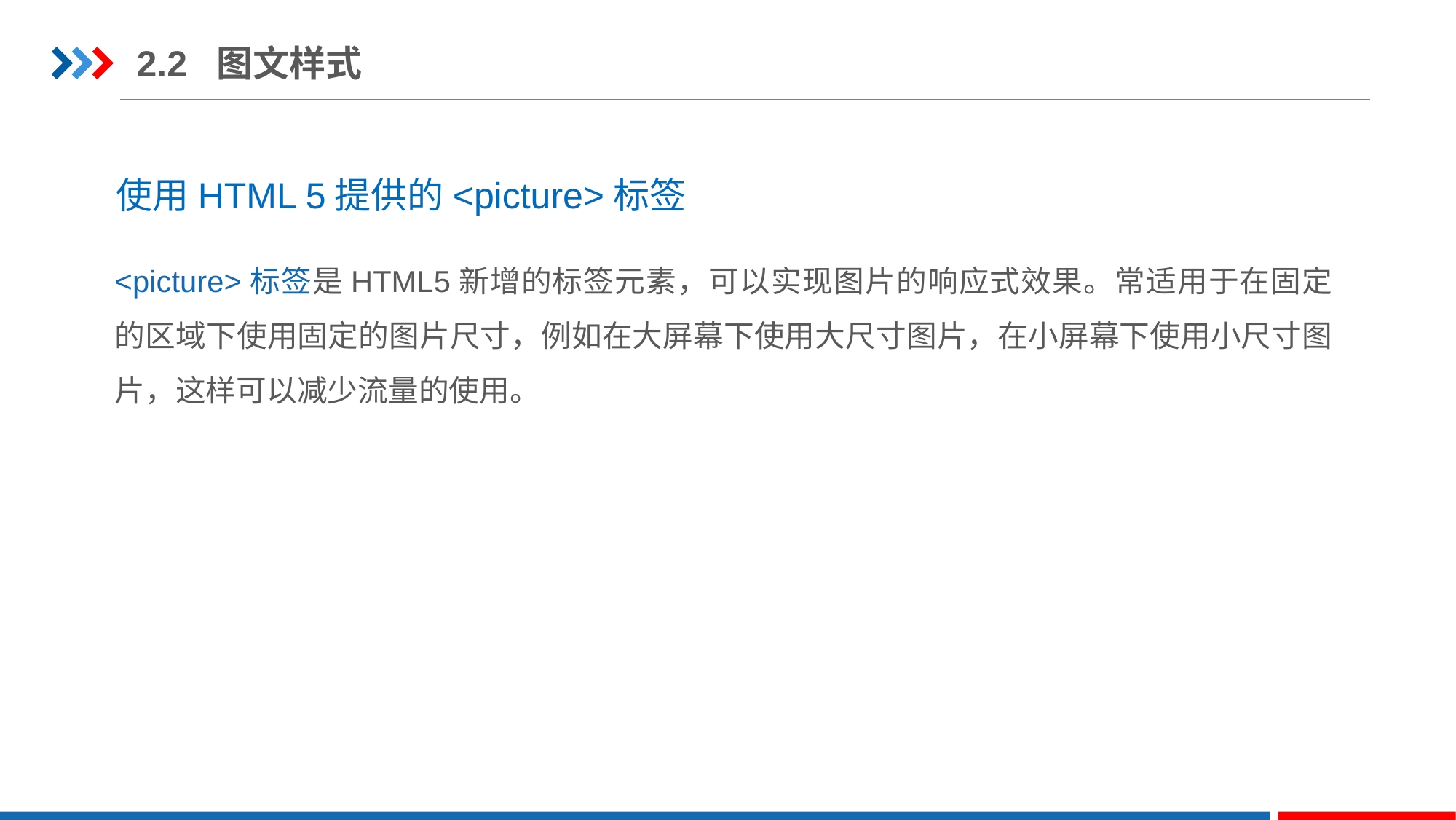

2.2  图文样式
使用HTML 5提供的<picture>标签
<picture>标签是HTML5新增的标签元素，可以实现图片的响应式效果。常适用于在固定的区域下使用固定的图片尺寸，例如在大屏幕下使用大尺寸图片，在小屏幕下使用小尺寸图片，这样可以减少流量的使用。